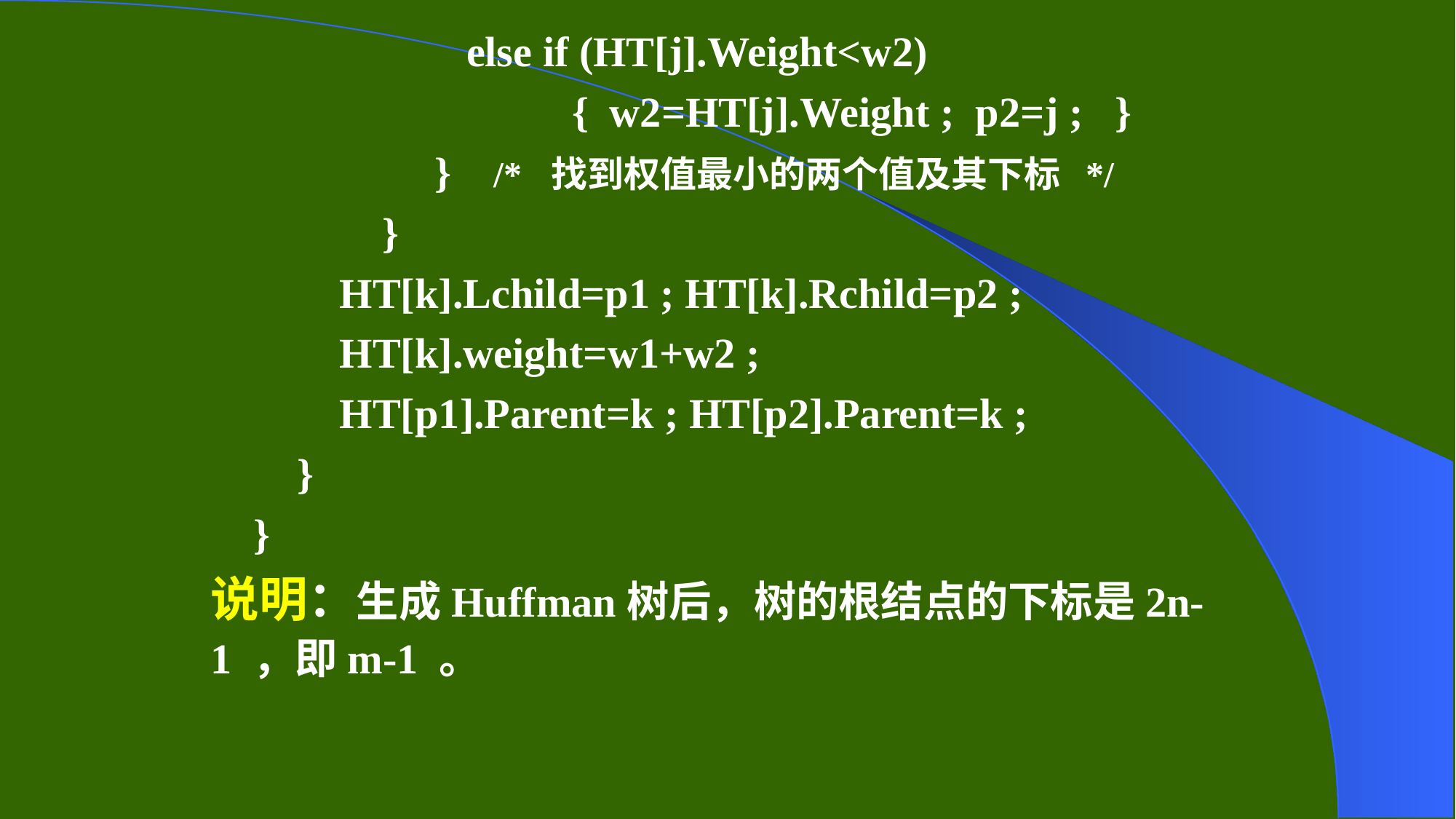

else if (HT[j].Weight<w2)
                  {  w2=HT[j].Weight ;  p2=j ;   }
     }    /*  找到权值最小的两个值及其下标  */
}
HT[k].Lchild=p1 ; HT[k].Rchild=p2 ;
HT[k].weight=w1+w2 ;
HT[p1].Parent=k ; HT[p2].Parent=k ;
}
}
说明：生成Huffman树后，树的根结点的下标是2n-1 ，即m-1 。